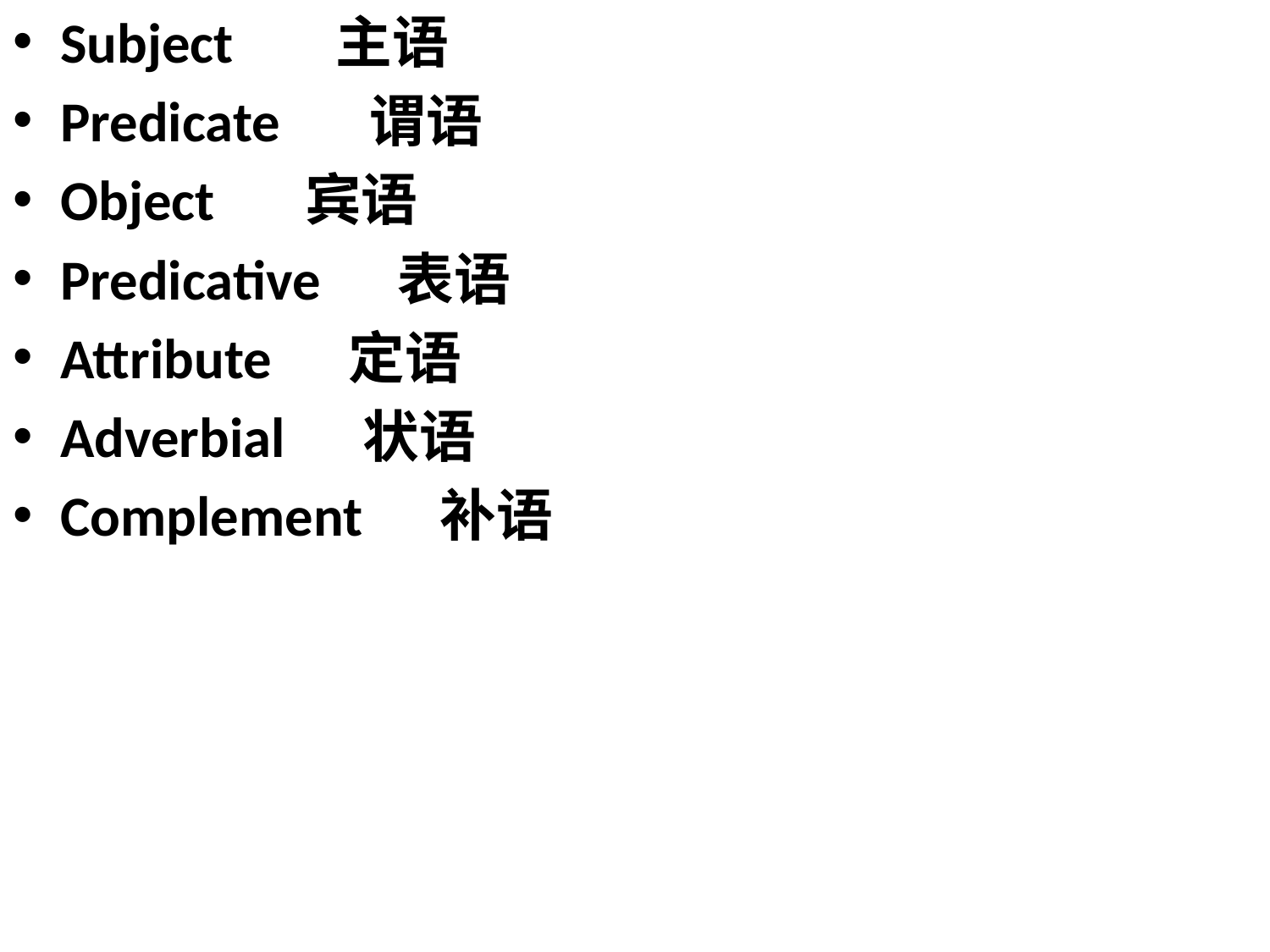

Subject       主语
Predicate      谓语
Object      宾语
Predicative     表语
Attribute     定语
Adverbial     状语
Complement     补语